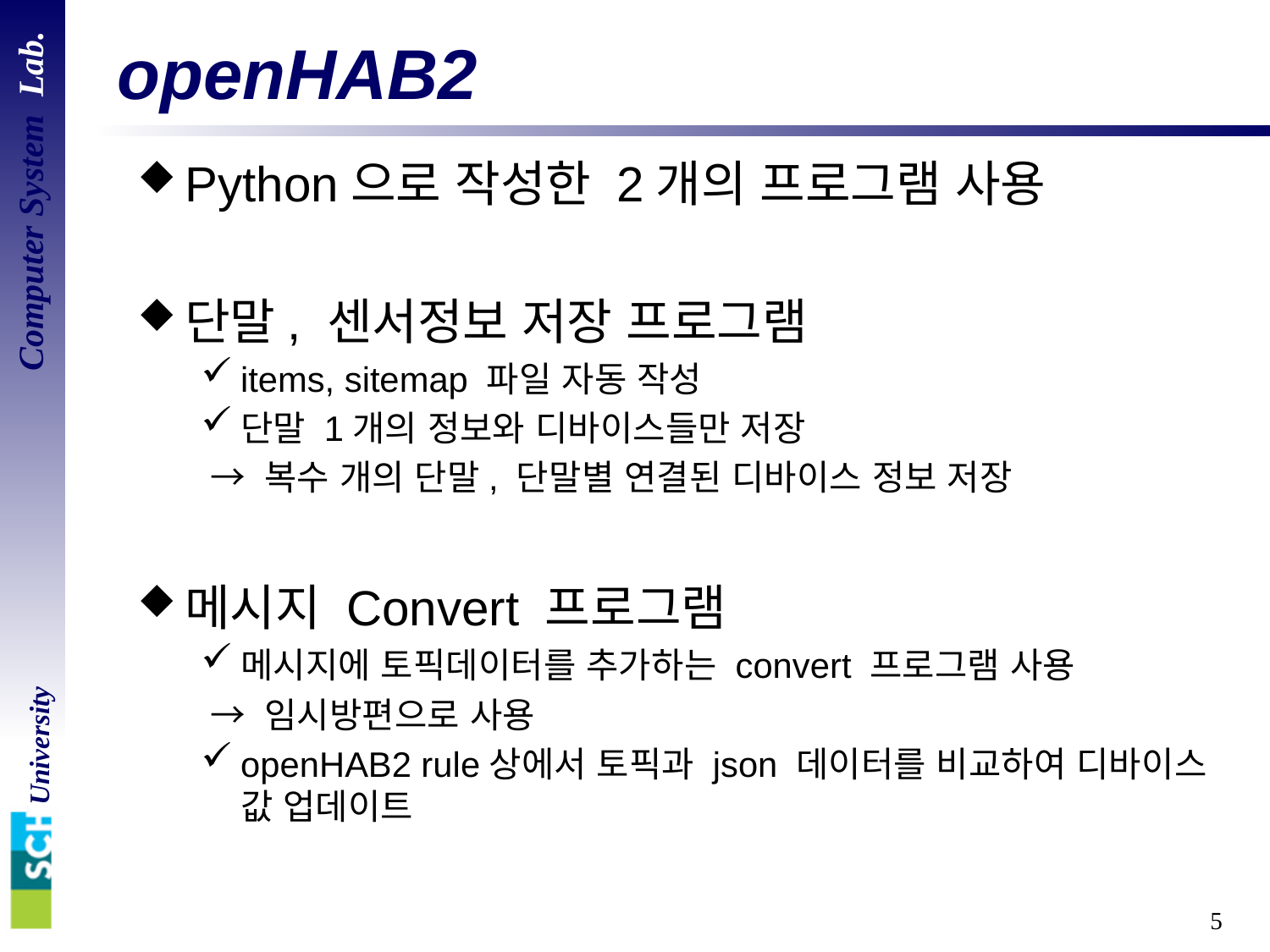

# openHAB2
Python으로 작성한 2개의 프로그램 사용

단말, 센서정보 저장 프로그램
items, sitemap 파일 자동 작성
단말 1개의 정보와 디바이스들만 저장
 → 복수 개의 단말, 단말별 연결된 디바이스 정보 저장

메시지 Convert 프로그램
메시지에 토픽데이터를 추가하는 convert 프로그램 사용
 → 임시방편으로 사용
openHAB2 rule상에서 토픽과 json 데이터를 비교하여 디바이스 값 업데이트